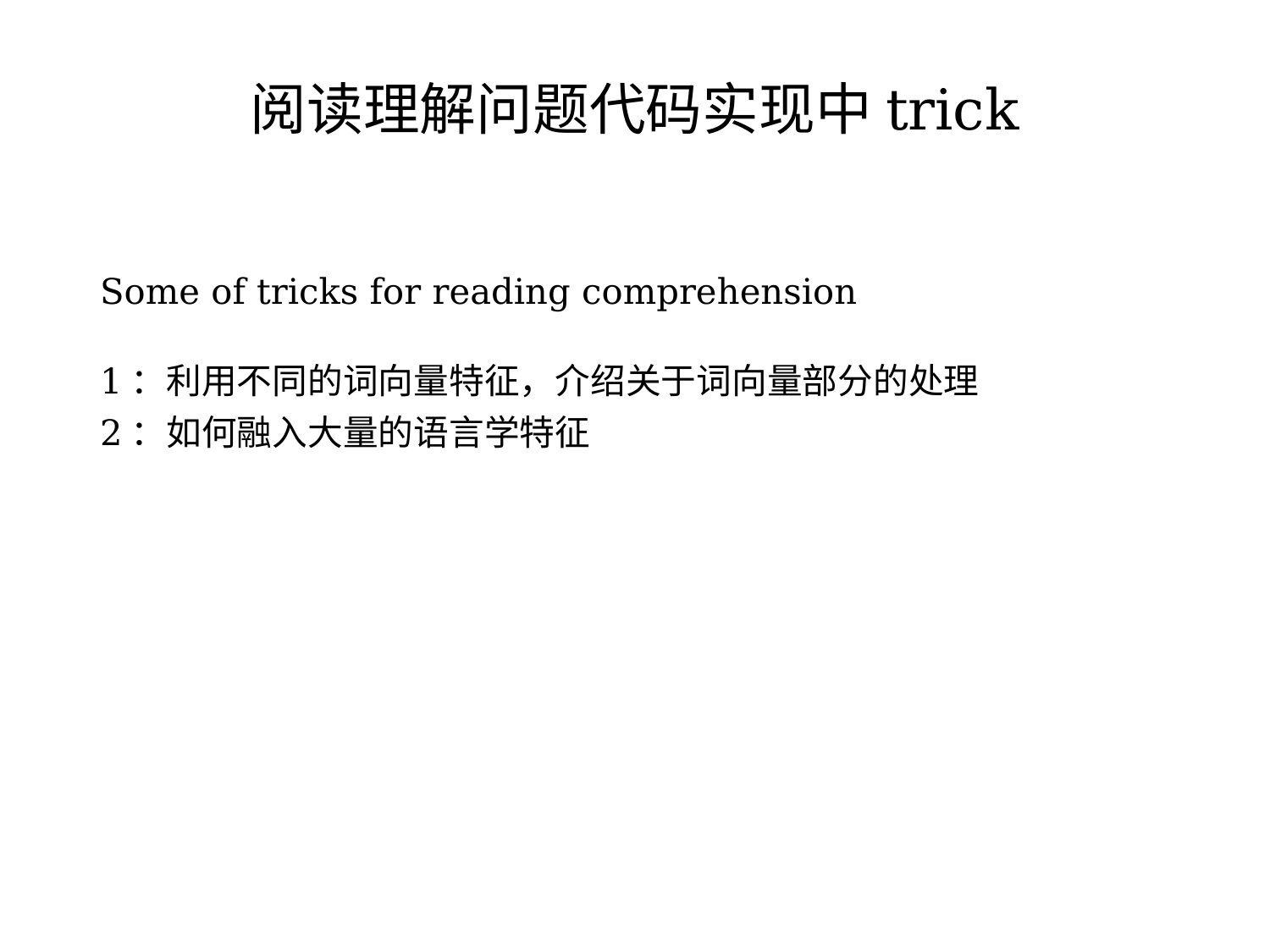

# 阅读理解问题代码实现中trick

Some of tricks for reading comprehension
1：利用不同的词向量特征，介绍关于词向量部分的处理
2：如何融入大量的语言学特征